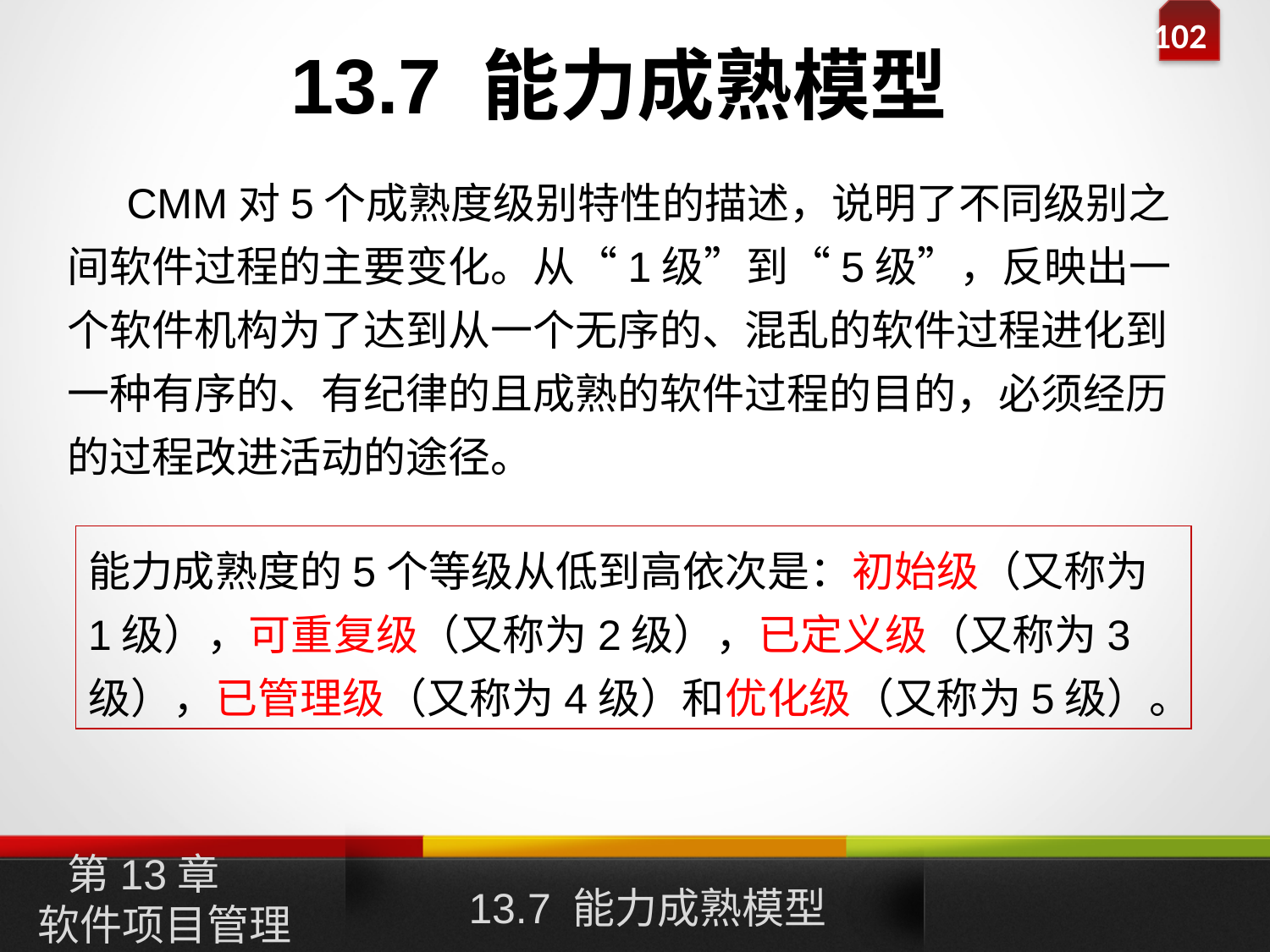

# 13.7 能力成熟模型
     CMM对5个成熟度级别特性的描述，说明了不同级别之间软件过程的主要变化。从“1级”到“5级”，反映出一个软件机构为了达到从一个无序的、混乱的软件过程进化到一种有序的、有纪律的且成熟的软件过程的目的，必须经历的过程改进活动的途径。
能力成熟度的5个等级从低到高依次是：初始级（又称为1级），可重复级（又称为2级），已定义级（又称为3级），已管理级（又称为4级）和优化级（又称为5级）。
第13章
软件项目管理
13.7 能力成熟模型